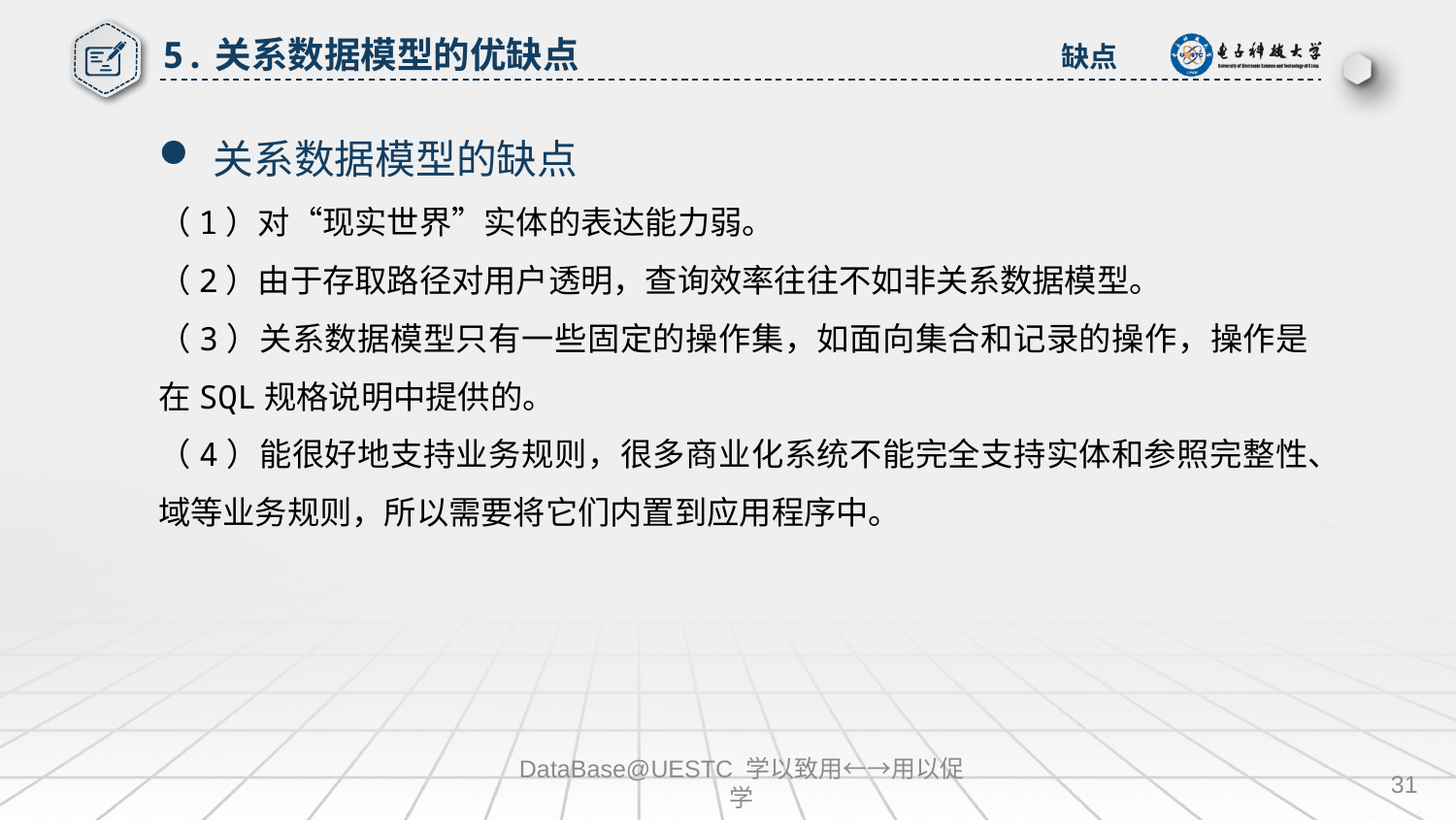

5.关系数据模型的优缺点
缺点
关系数据模型的缺点
（1）对“现实世界”实体的表达能力弱。
（2）由于存取路径对用户透明，查询效率往往不如非关系数据模型。
（3）关系数据模型只有一些固定的操作集，如面向集合和记录的操作，操作是在SQL规格说明中提供的。
（4）能很好地支持业务规则，很多商业化系统不能完全支持实体和参照完整性、域等业务规则，所以需要将它们内置到应用程序中。
DataBase@UESTC 学以致用←→用以促学
31